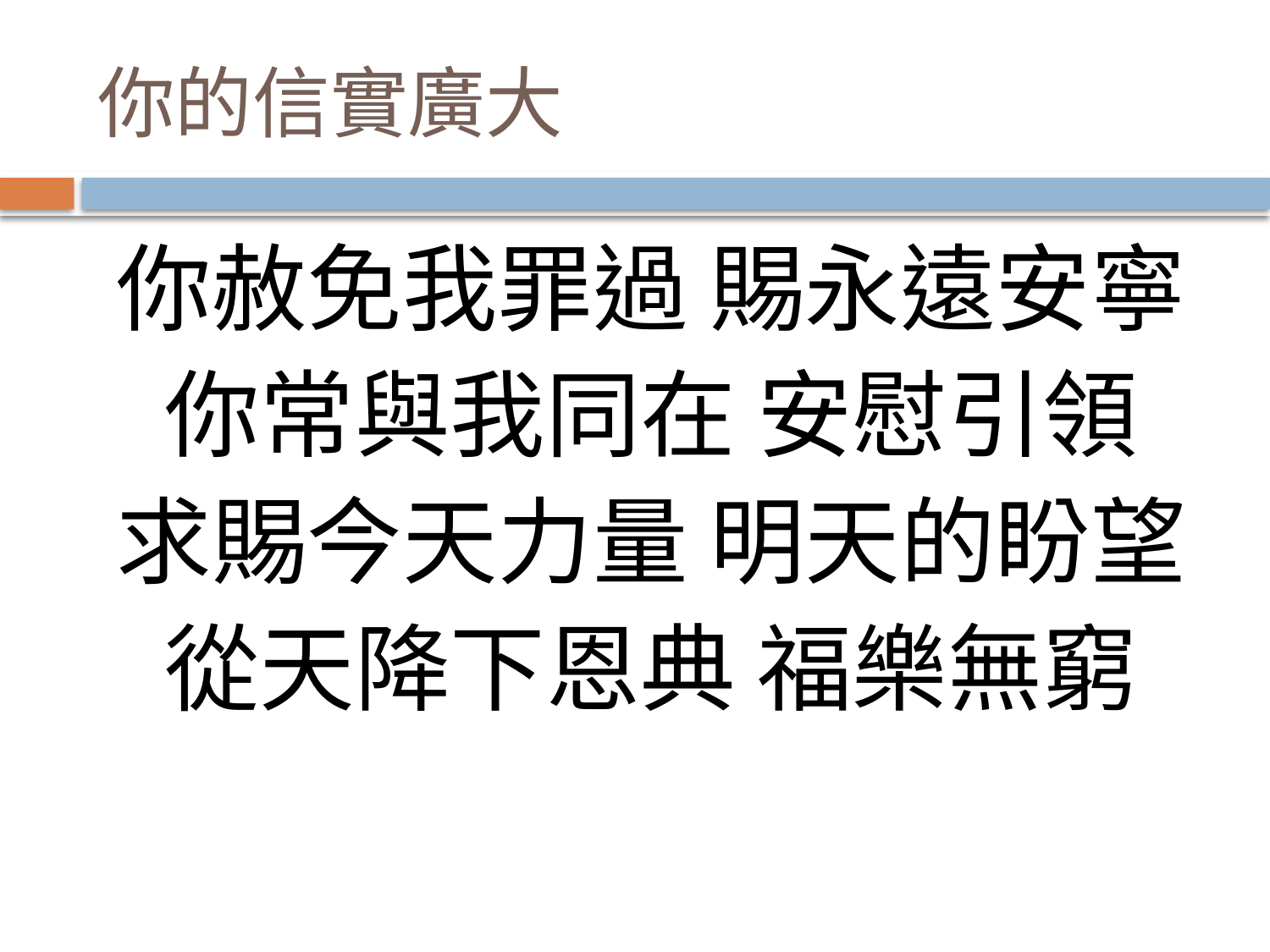

# 你的信實廣大
你赦免我罪過 賜永遠安寧
你常與我同在 安慰引領
求賜今天力量 明天的盼望
從天降下恩典 福樂無窮